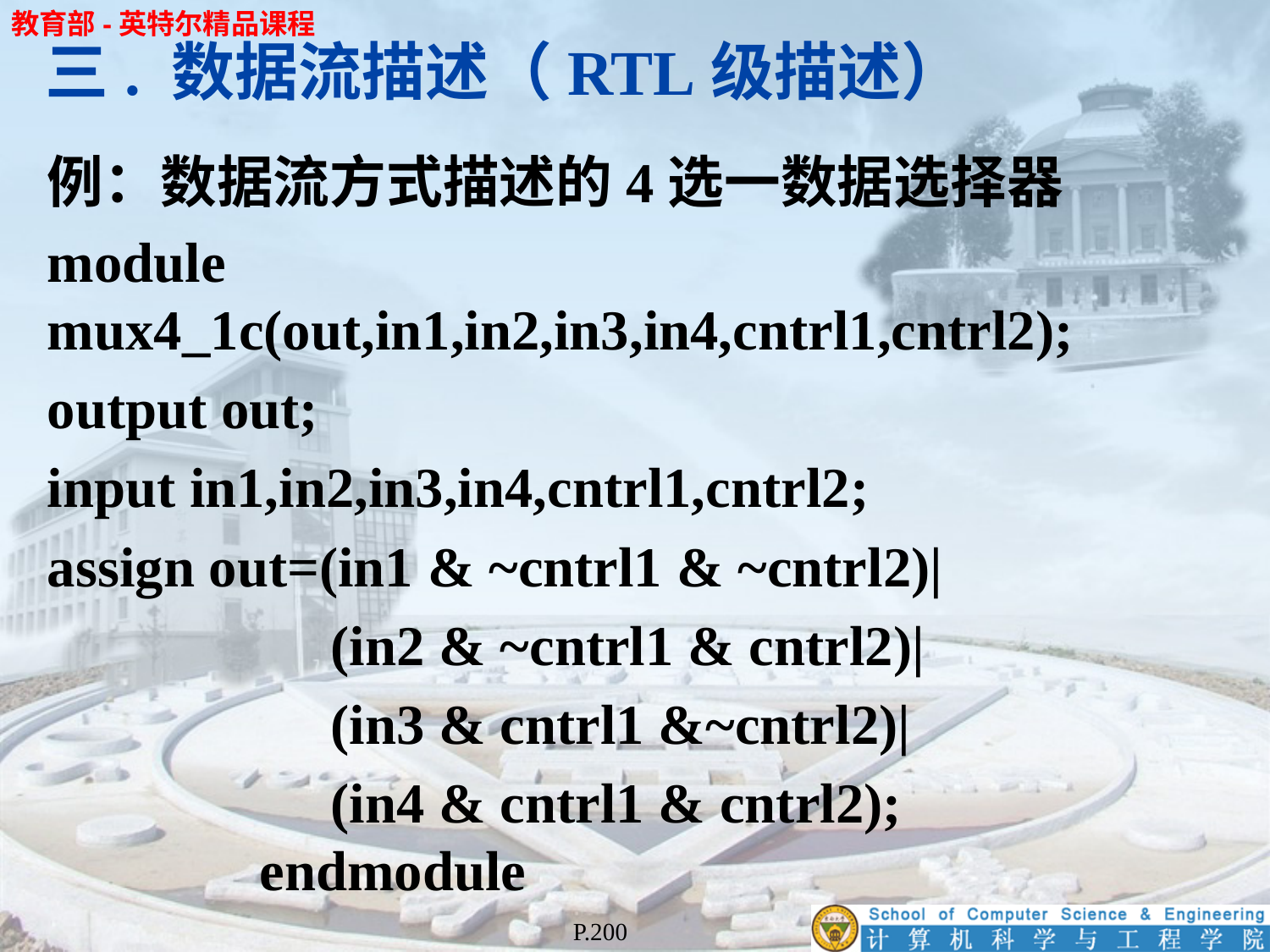

三. 数据流描述（RTL级描述）
例：数据流方式描述的4选一数据选择器
module mux4_1c(out,in1,in2,in3,in4,cntrl1,cntrl2);
output out;
input in1,in2,in3,in4,cntrl1,cntrl2;
assign out=(in1 & ~cntrl1 & ~cntrl2)|
                    (in2 & ~cntrl1 & cntrl2)|
                    (in3 & cntrl1 &~cntrl2)|
                    (in4 & cntrl1 & cntrl2);                                 endmodule
P.200